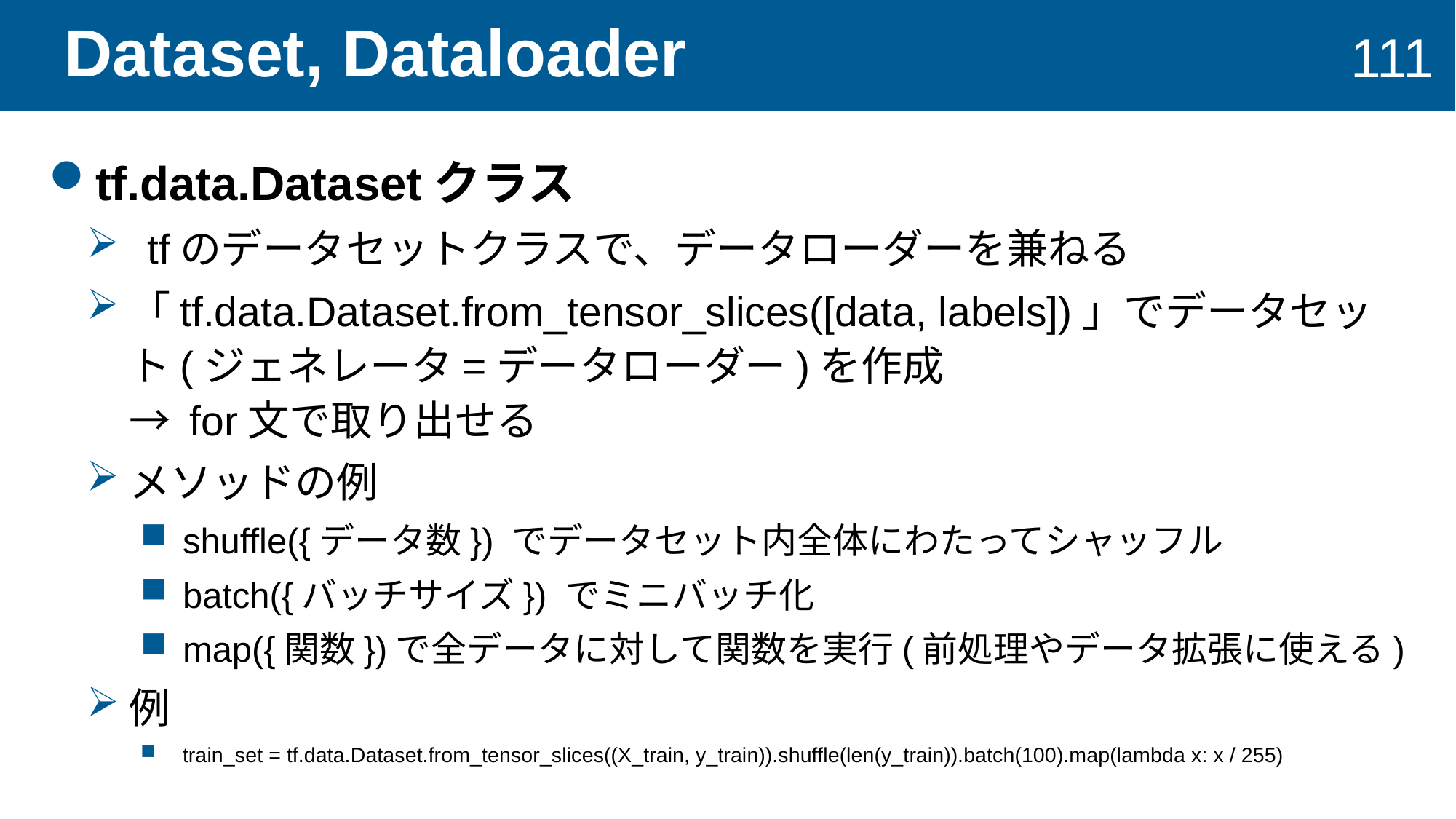

# Dataset, Dataloader
111
tf.data.Datasetクラス
tfのデータセットクラスで、データローダーを兼ねる
「tf.data.Dataset.from_tensor_slices([data, labels])」でデータセット(ジェネレータ=データローダー)を作成
→ for文で取り出せる
メソッドの例
shuffle({データ数}) でデータセット内全体にわたってシャッフル
batch({バッチサイズ}) でミニバッチ化
map({関数})で全データに対して関数を実行(前処理やデータ拡張に使える)
例
train_set = tf.data.Dataset.from_tensor_slices((X_train, y_train)).shuffle(len(y_train)).batch(100).map(lambda x: x / 255)